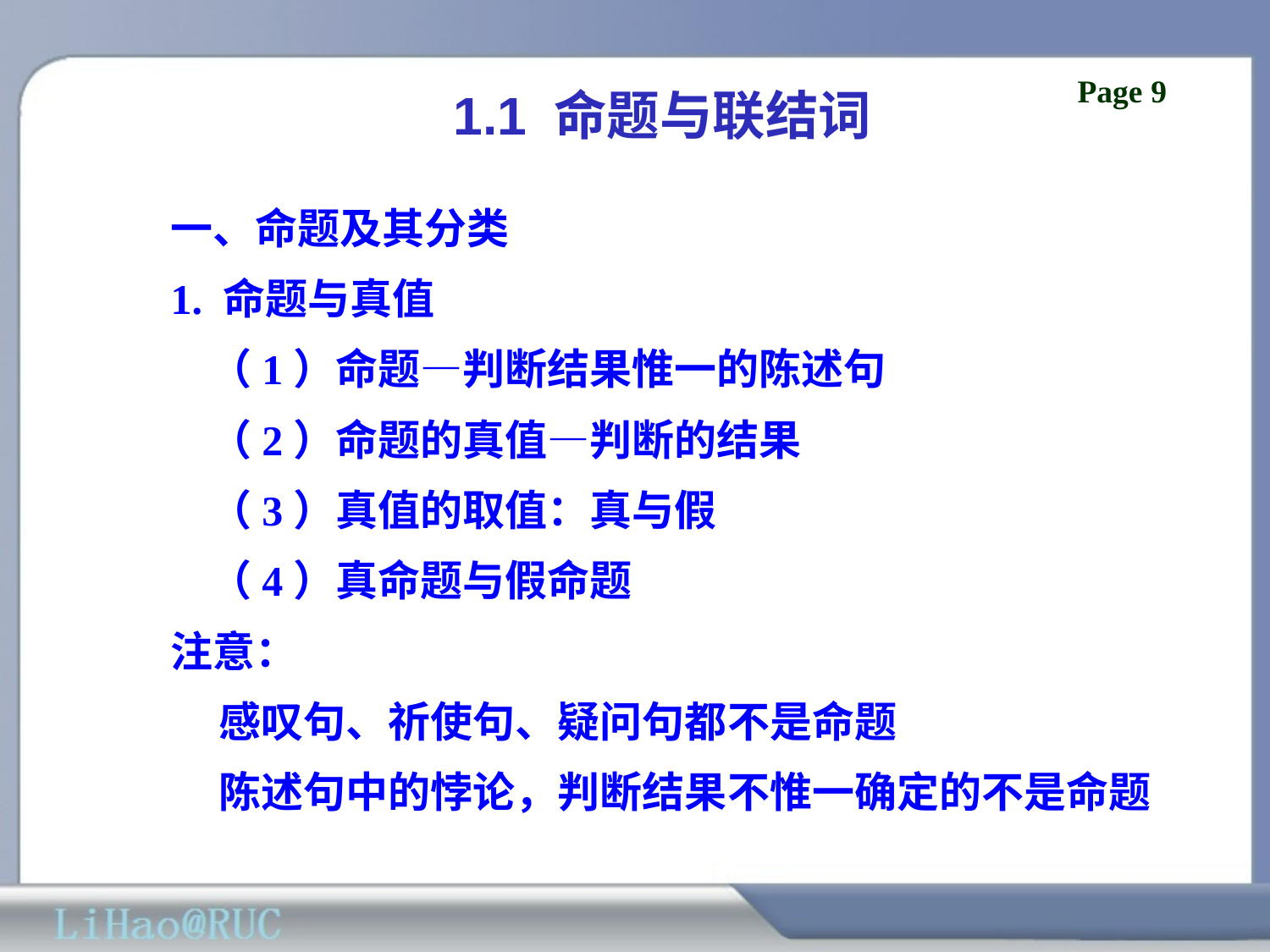

1.1 命题与联结词
一、命题及其分类
1. 命题与真值
   （1）命题—判断结果惟一的陈述句
   （2）命题的真值—判断的结果
   （3）真值的取值：真与假
   （4）真命题与假命题
注意：
    感叹句、祈使句、疑问句都不是命题
    陈述句中的悖论，判断结果不惟一确定的不是命题